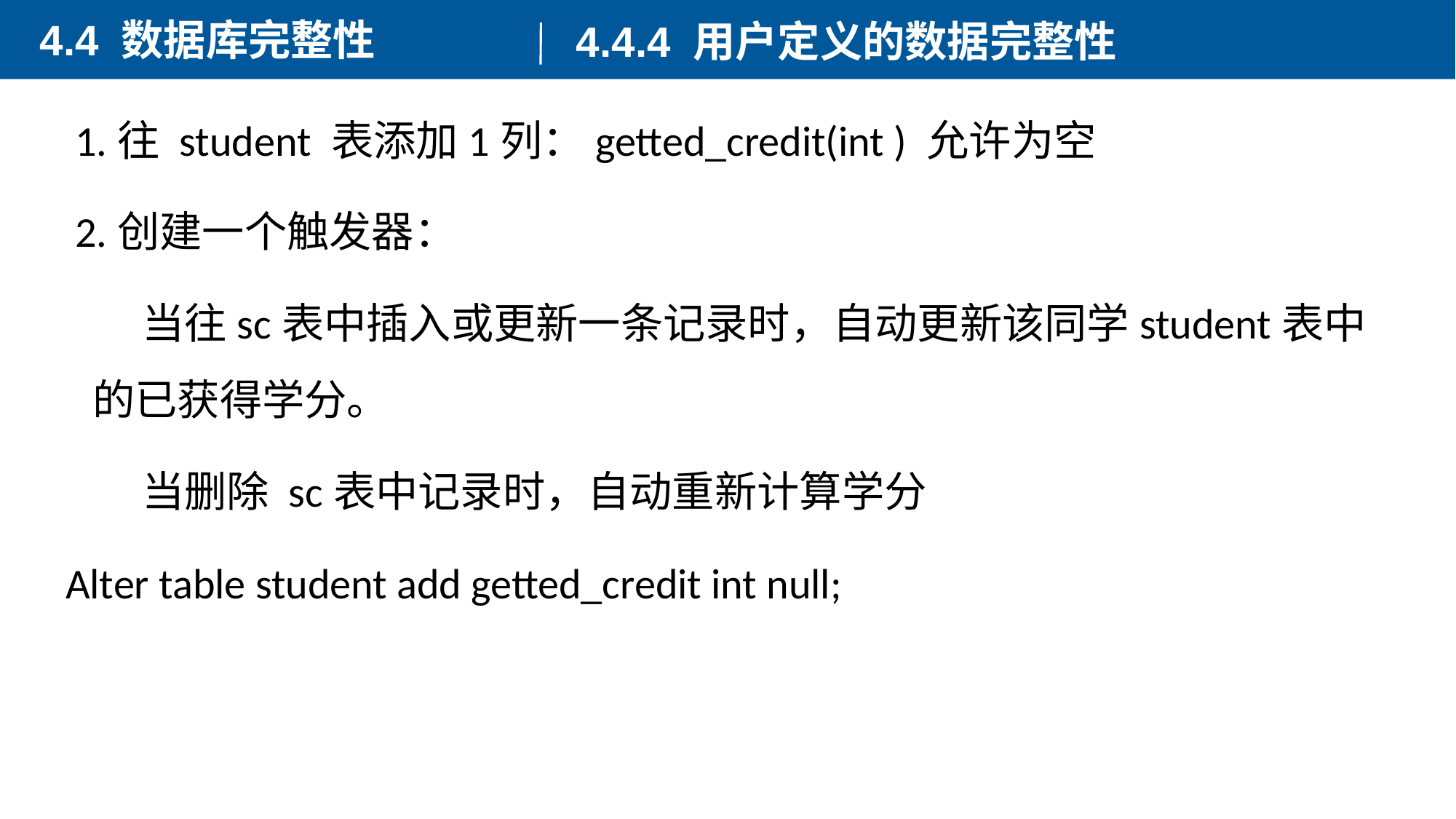

4.4 数据库完整性
4.4.4 用户定义的数据完整性
 1.往 student 表添加1列：getted_credit(int ) 允许为空
 2.创建一个触发器：
       当往sc表中插入或更新一条记录时，自动更新该同学student表中的已获得学分。
       当删除 sc表中记录时，自动重新计算学分
Alter table student add getted_credit int null;